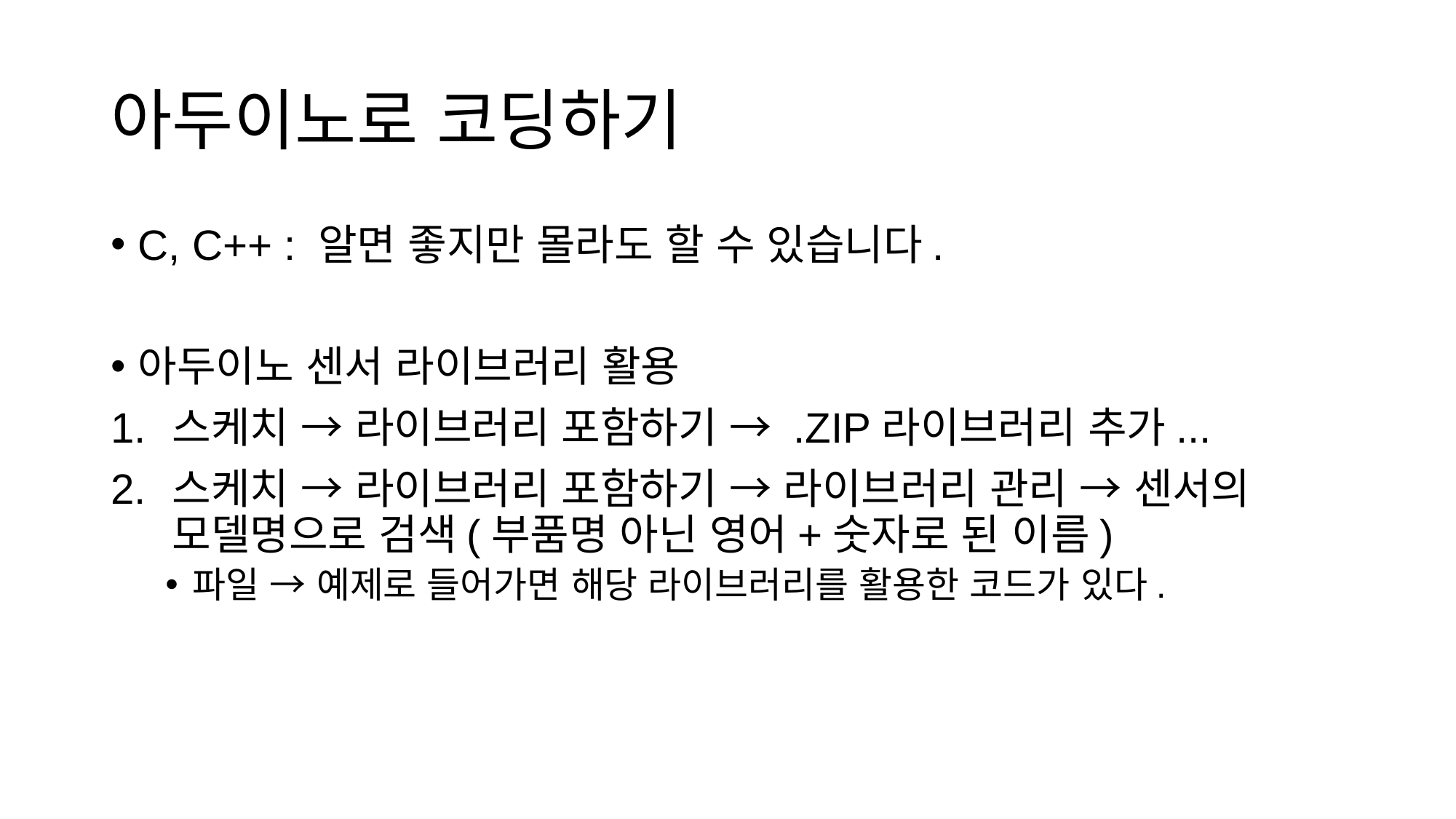

# 아두이노로 코딩하기
C, C++ : 알면 좋지만 몰라도 할 수 있습니다.

아두이노 센서 라이브러리 활용
스케치 → 라이브러리 포함하기 → .ZIP라이브러리 추가...
스케치 → 라이브러리 포함하기 → 라이브러리 관리 → 센서의 모델명으로 검색(부품명 아닌 영어+숫자로 된 이름)
파일 → 예제로 들어가면 해당 라이브러리를 활용한 코드가 있다.